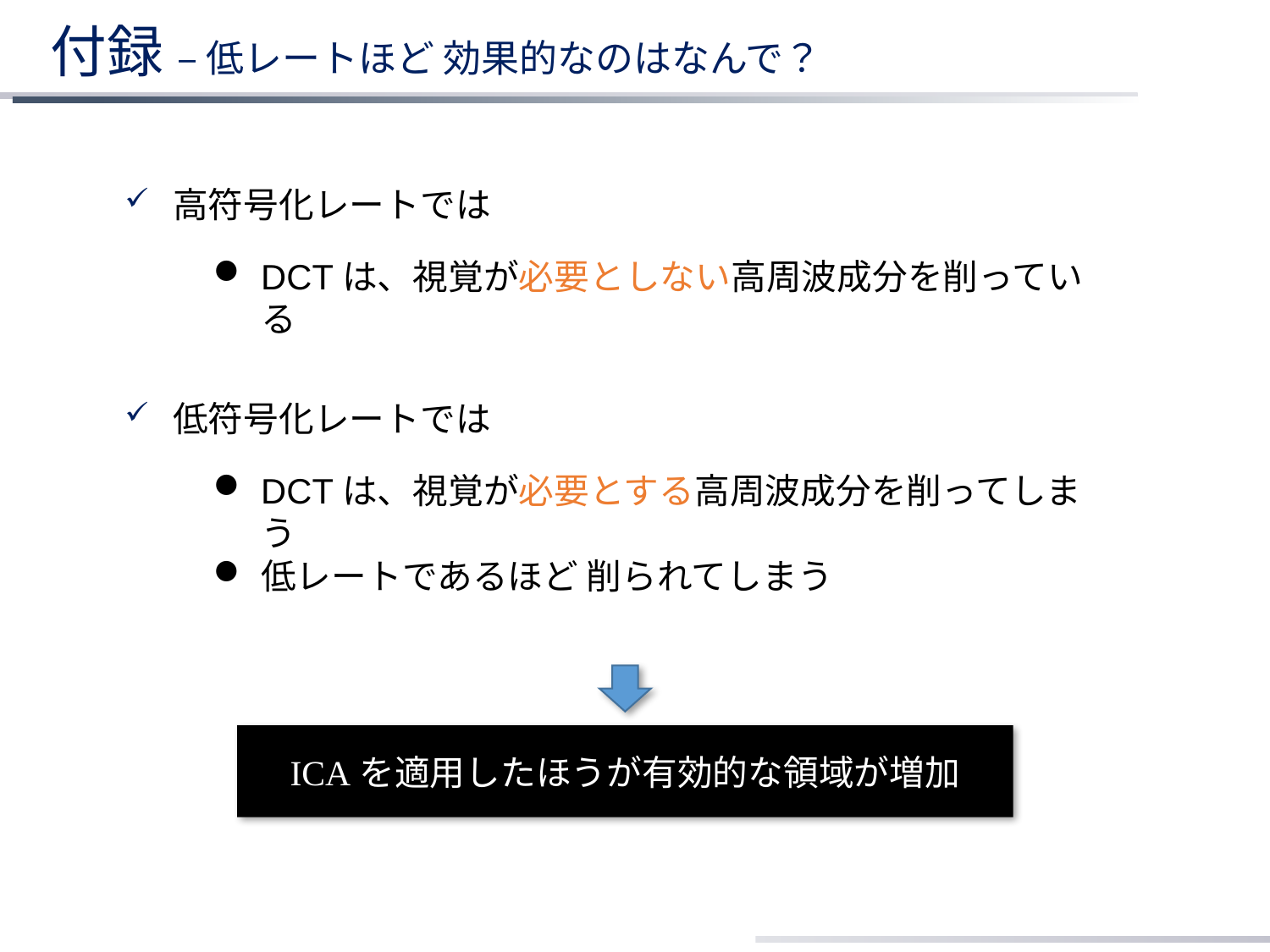

# 付録 – 低レートほど 効果的なのはなんで？
 高符号化レートでは
DCTは、視覚が必要としない高周波成分を削っている
 低符号化レートでは
DCTは、視覚が必要とする高周波成分を削ってしまう
低レートであるほど 削られてしまう

ICAを適用したほうが有効的な領域が増加